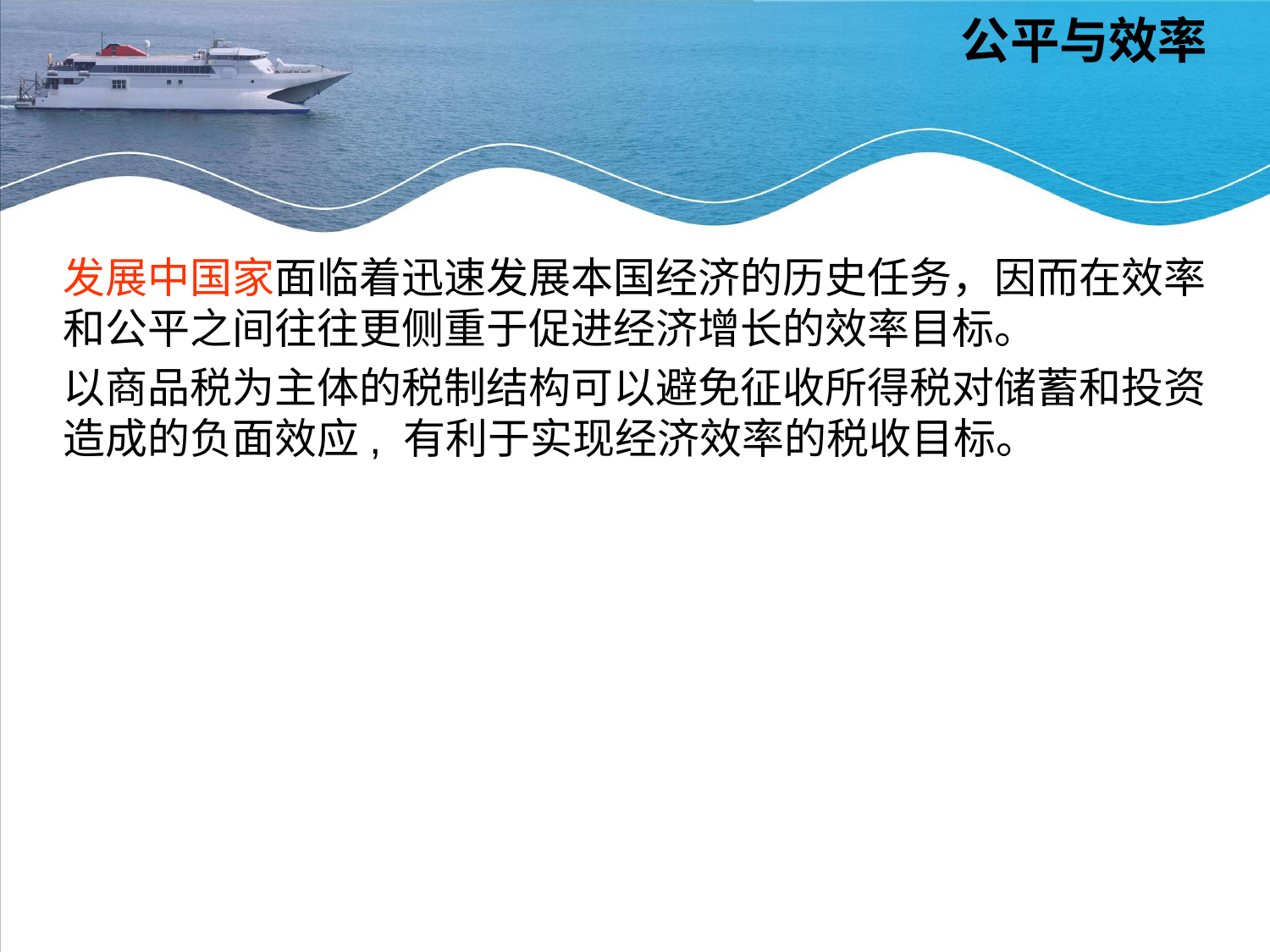

# 公平与效率
发展中国家面临着迅速发展本国经济的历史任务，因而在效率和公平之间往往更侧重于促进经济增长的效率目标。
以商品税为主体的税制结构可以避免征收所得税对储蓄和投资造成的负面效应, 有利于实现经济效率的税收目标。